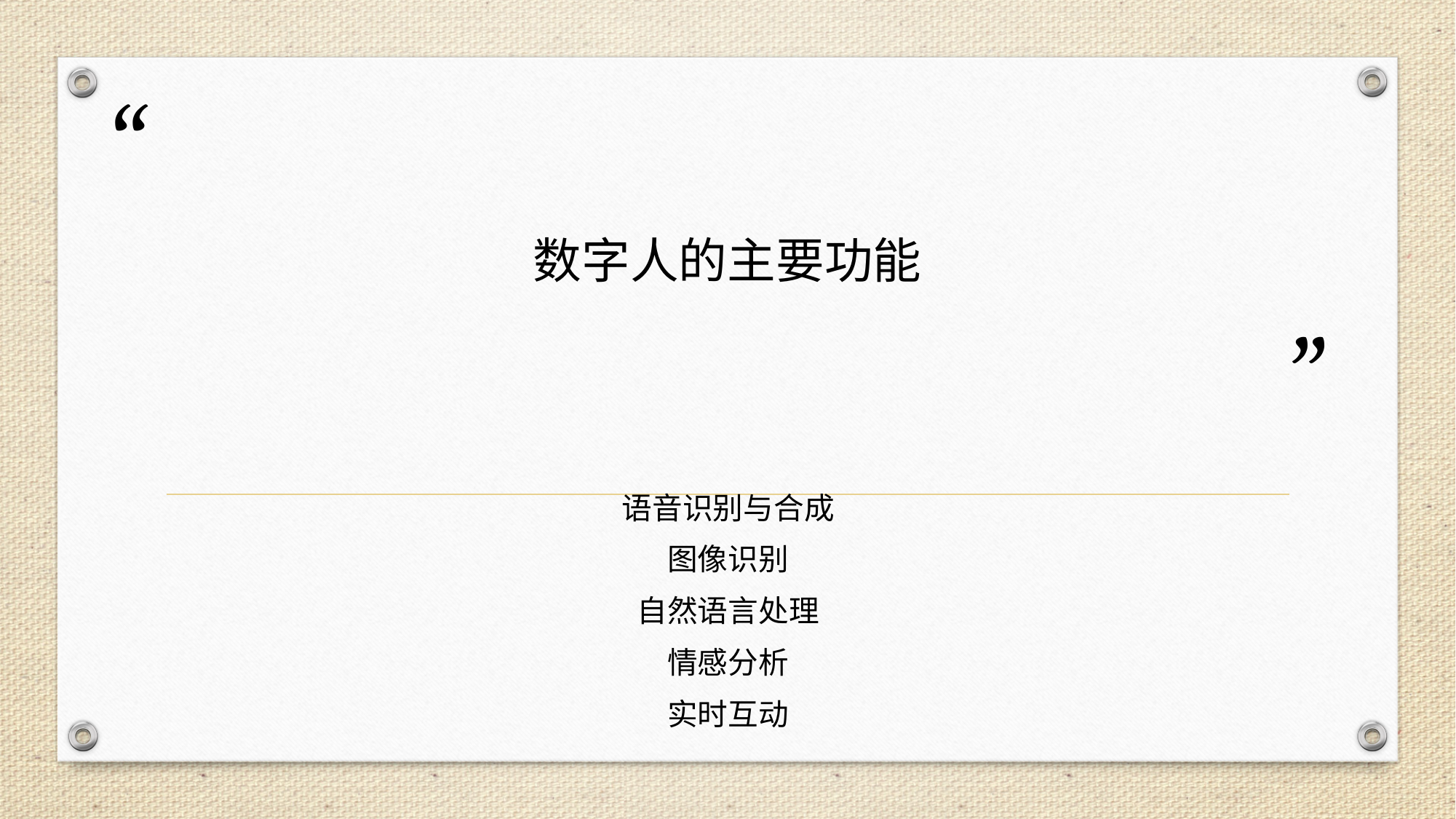

# 数字人的主要功能

语音识别与合成
图像识别
自然语言处理
情感分析
实时互动